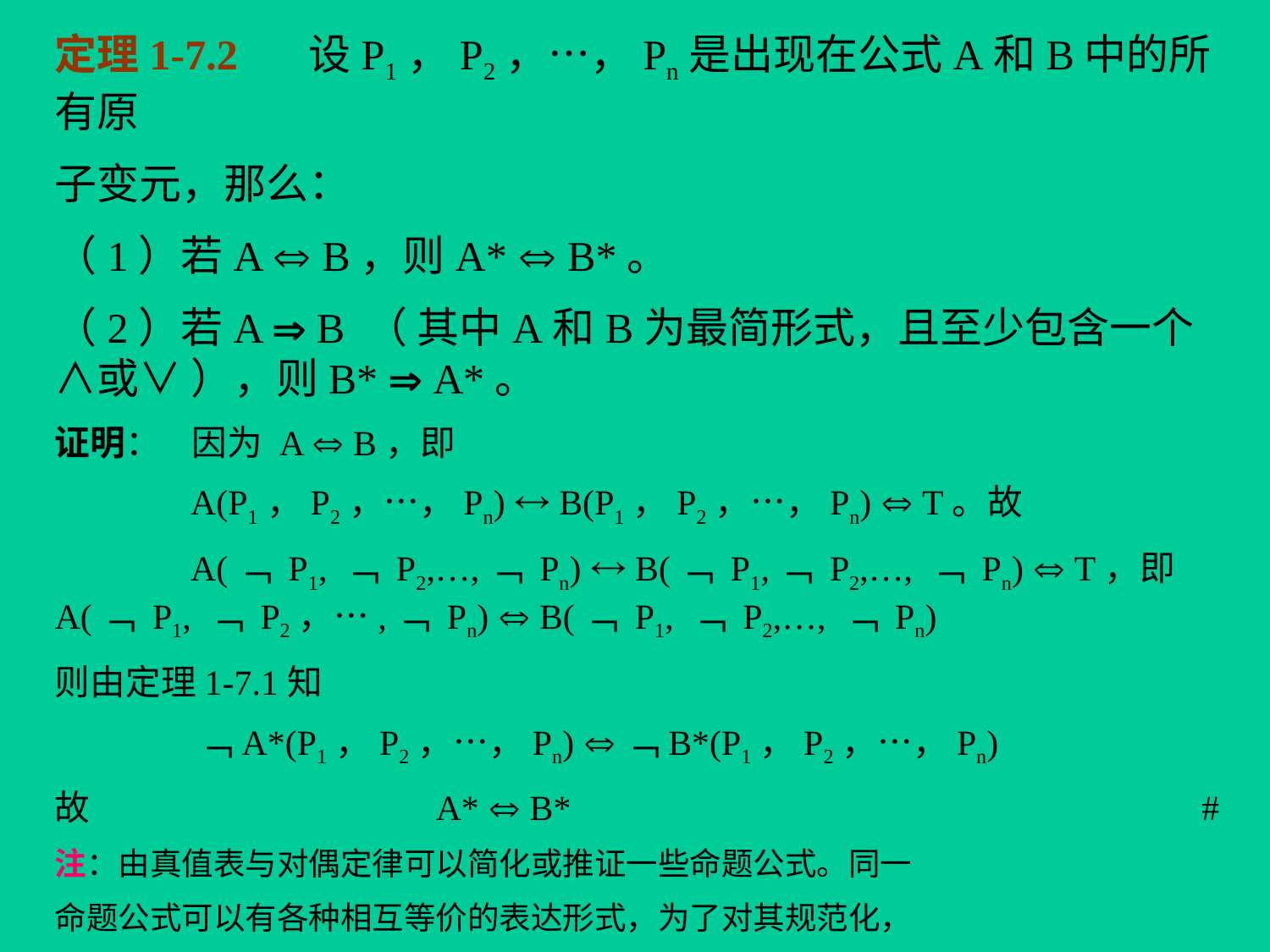

定理1-7.2	设P1，P2，…，Pn是出现在公式A和B中的所有原
子变元，那么：
（1）若A ⇔ B，则A* ⇔ B*。
（2）若A ⇒ B （ 其中A和B为最简形式，且至少包含一个∧或∨ ），则B* ⇒ A*。
证明：    因为 A ⇔ B，即
	 A(P1，P2，…，Pn) ↔ B(P1，P2，…，Pn) ⇔ T。故
	 A(﹁ P1, ﹁ P2,…,﹁ Pn) ↔ B(﹁ P1,﹁ P2,…, ﹁ Pn) ⇔ T，即	 A(﹁ P1, ﹁ P2，…,﹁ Pn) ⇔ B(﹁ P1, ﹁ P2,…, ﹁ Pn)
则由定理1-7.1知
 	 ﹁A*(P1，P2，…，Pn) ⇔﹁B*(P1，P2，…，Pn)
故			A* ⇔ B*                                                                       #
注：由真值表与对偶定律可以简化或推证一些命题公式。同一
命题公式可以有各种相互等价的表达形式，为了对其规范化，
下面引进“范式”概念。